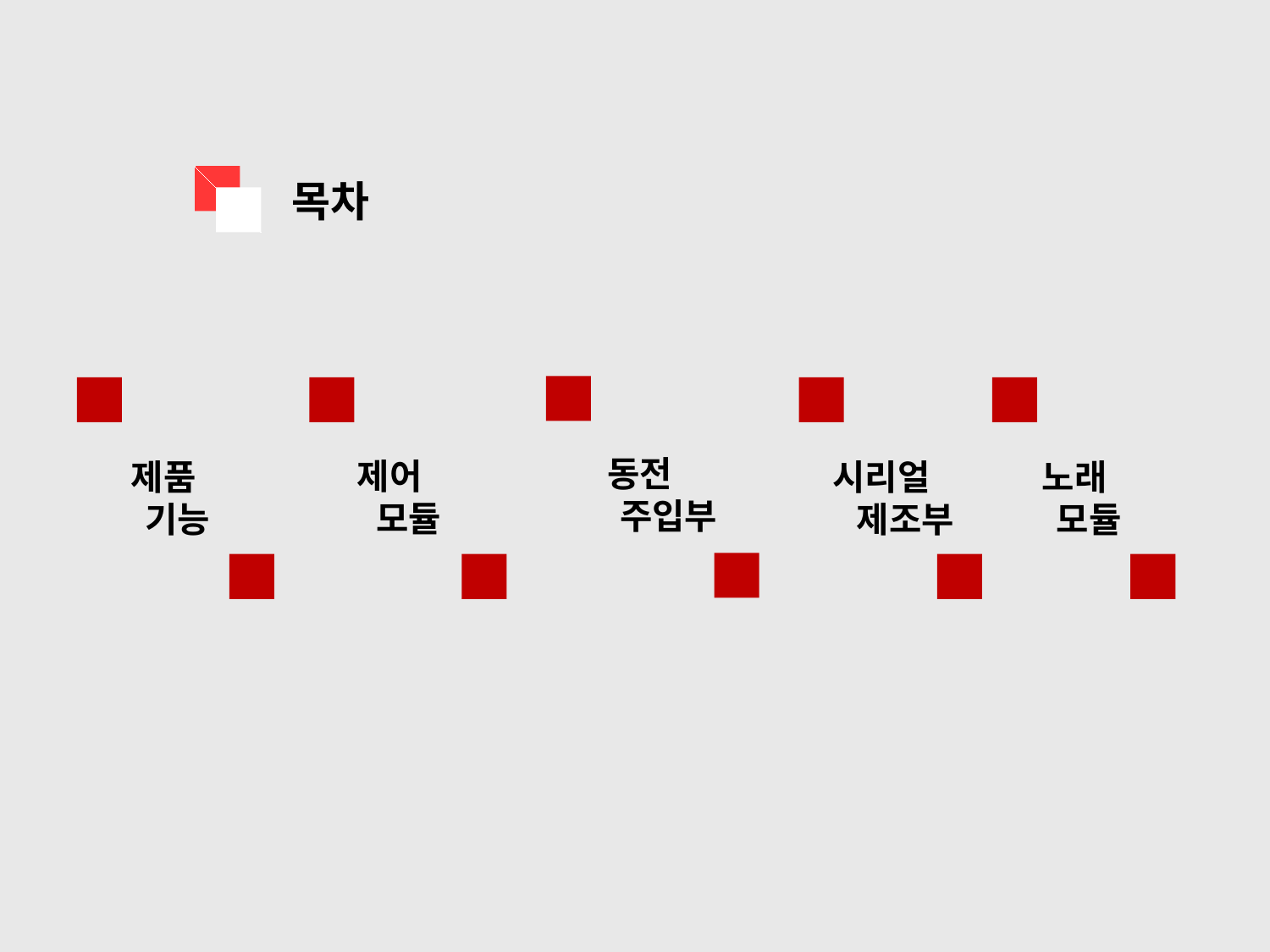

목차

동전
     주입부
제어
   모듈
제품
  기능
시리얼
    제조부
노래
  모듈